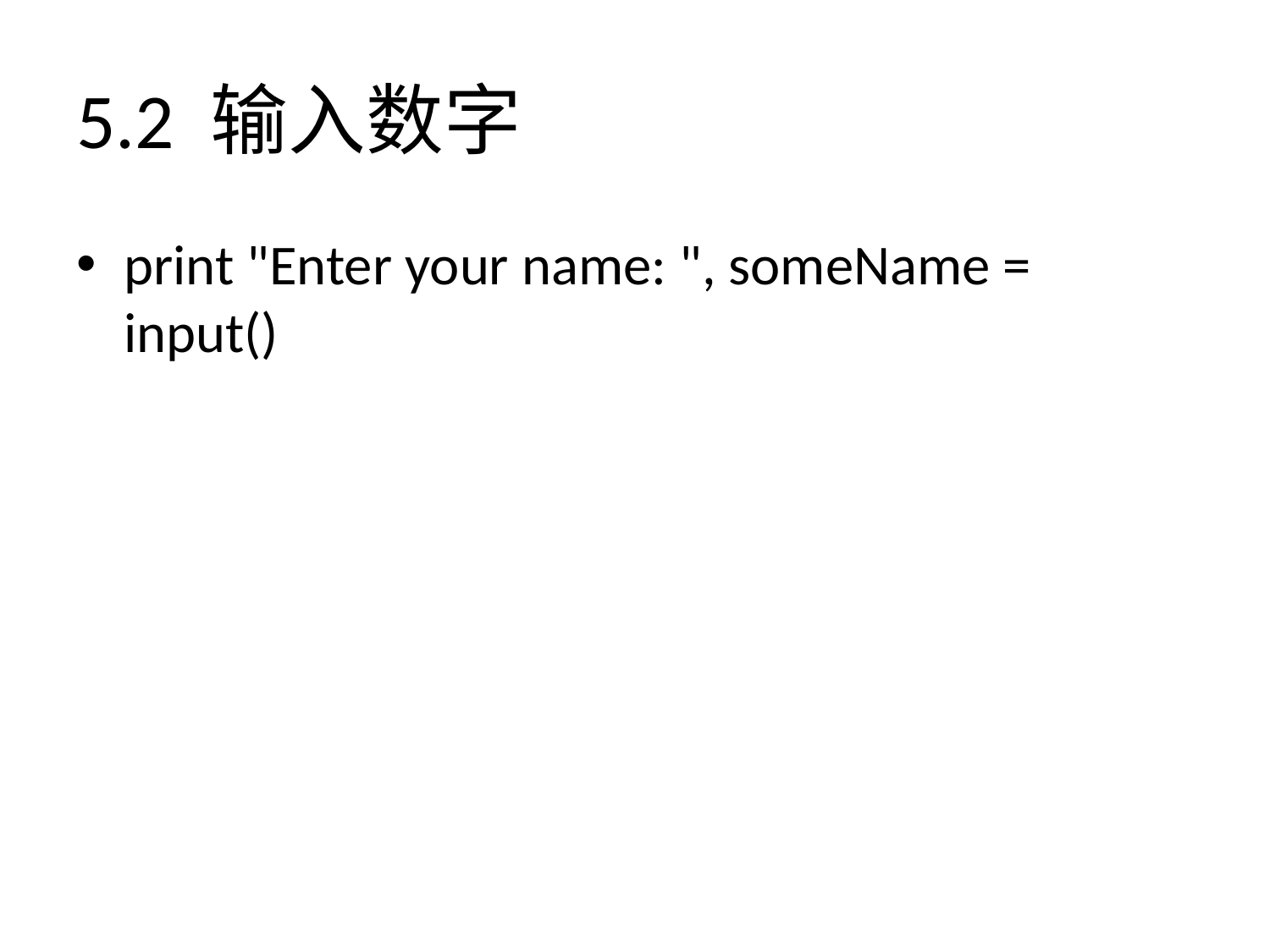

# 5.2 输入数字
print "Enter your name: ", someName = input()